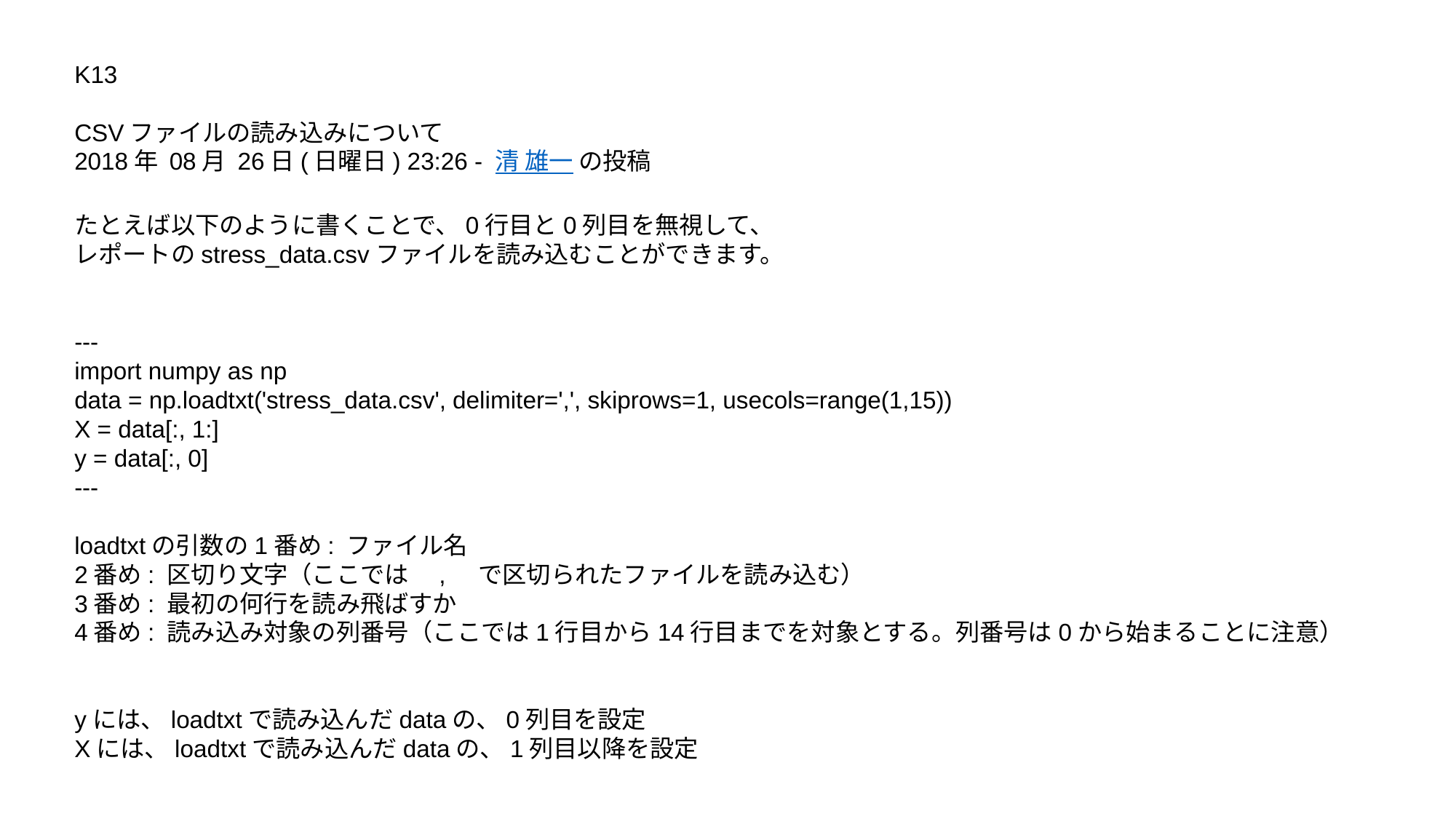

K13

CSVファイルの読み込みについて
2018年 08月 26日(日曜日) 23:26 - 清 雄一 の投稿

たとえば以下のように書くことで、0行目と0列目を無視して、
レポートのstress_data.csvファイルを読み込むことができます。

---
import numpy as np
data = np.loadtxt('stress_data.csv', delimiter=',', skiprows=1, usecols=range(1,15))
X = data[:, 1:]
y = data[:, 0]
---

loadtxtの引数の1番め: ファイル名
2番め: 区切り文字（ここでは　,    で区切られたファイルを読み込む）
3番め: 最初の何行を読み飛ばすか
4番め: 読み込み対象の列番号（ここでは1行目から14行目までを対象とする。列番号は0から始まることに注意）

yには、loadtxtで読み込んだdataの、0列目を設定
Xには、loadtxtで読み込んだdataの、1列目以降を設定